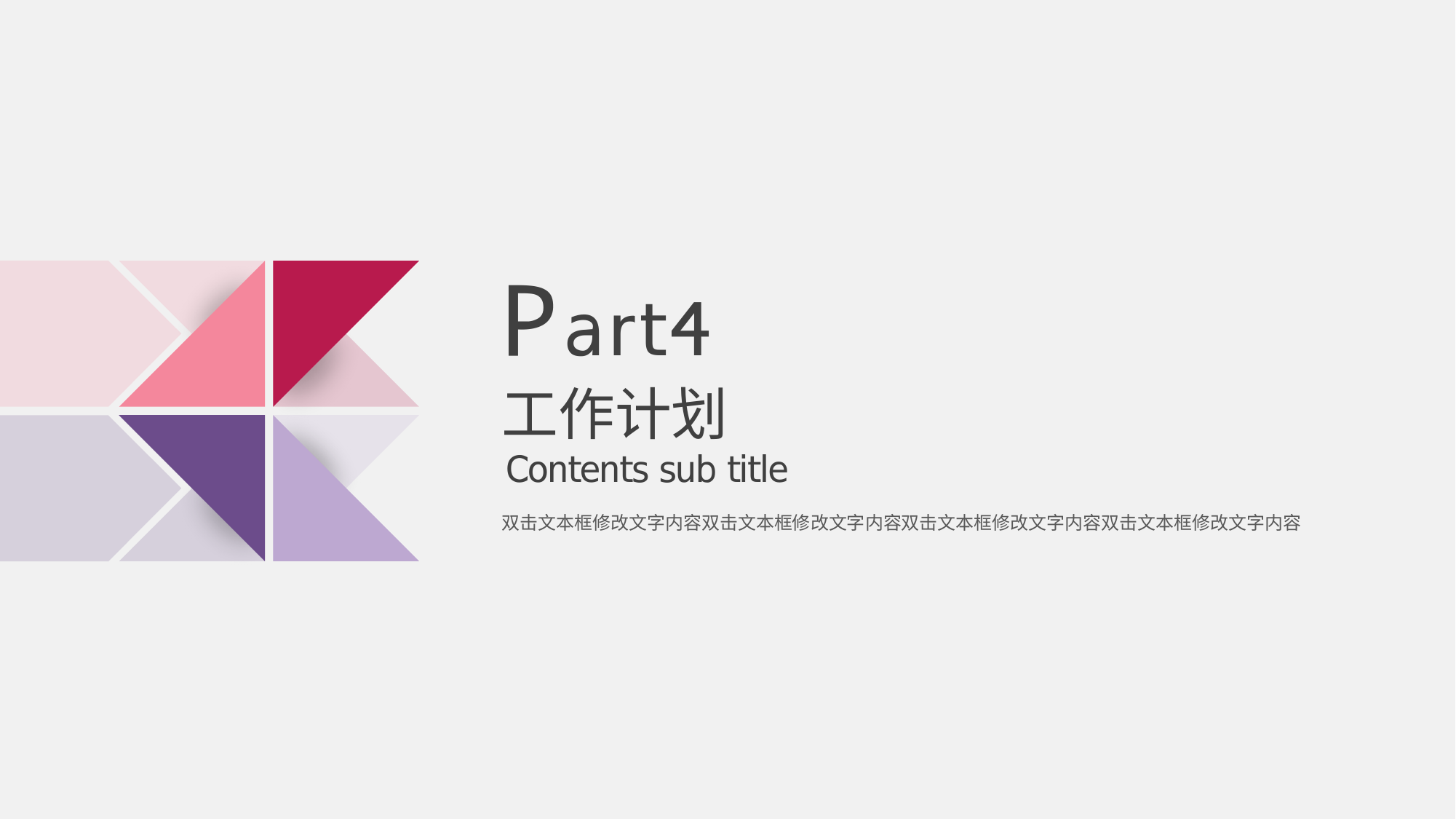

Part4
工作计划
 Contents sub title
双击文本框修改文字内容双击文本框修改文字内容双击文本框修改文字内容双击文本框修改文字内容